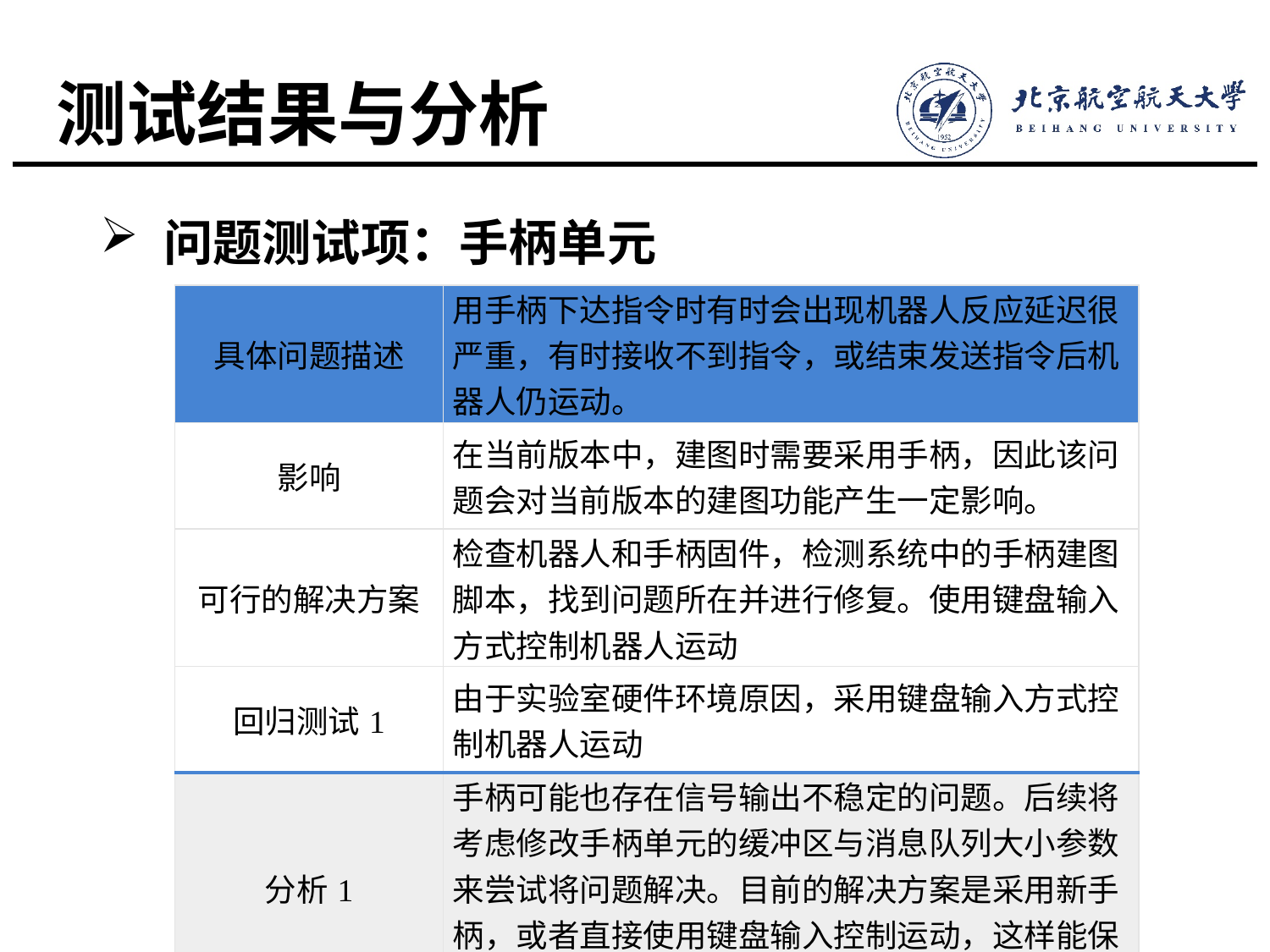

# 测试结果与分析
问题测试项：手柄单元

| 具体问题描述 | 用手柄下达指令时有时会出现机器人反应延迟很严重，有时接收不到指令，或结束发送指令后机器人仍运动。 |
| --- | --- |
| 影响 | 在当前版本中，建图时需要采用手柄，因此该问题会对当前版本的建图功能产生一定影响。 |
| 可行的解决方案 | 检查机器人和手柄固件，检测系统中的手柄建图脚本，找到问题所在并进行修复。使用键盘输入方式控制机器人运动 |
| 回归测试1 | 由于实验室硬件环境原因，采用键盘输入方式控制机器人运动 |
| 分析1 | 手柄可能也存在信号输出不稳定的问题。后续将考虑修改手柄单元的缓冲区与消息队列大小参数来尝试将问题解决。目前的解决方案是采用新手柄，或者直接使用键盘输入控制运动，这样能保证绝大多数情况不出现问题。 |
26